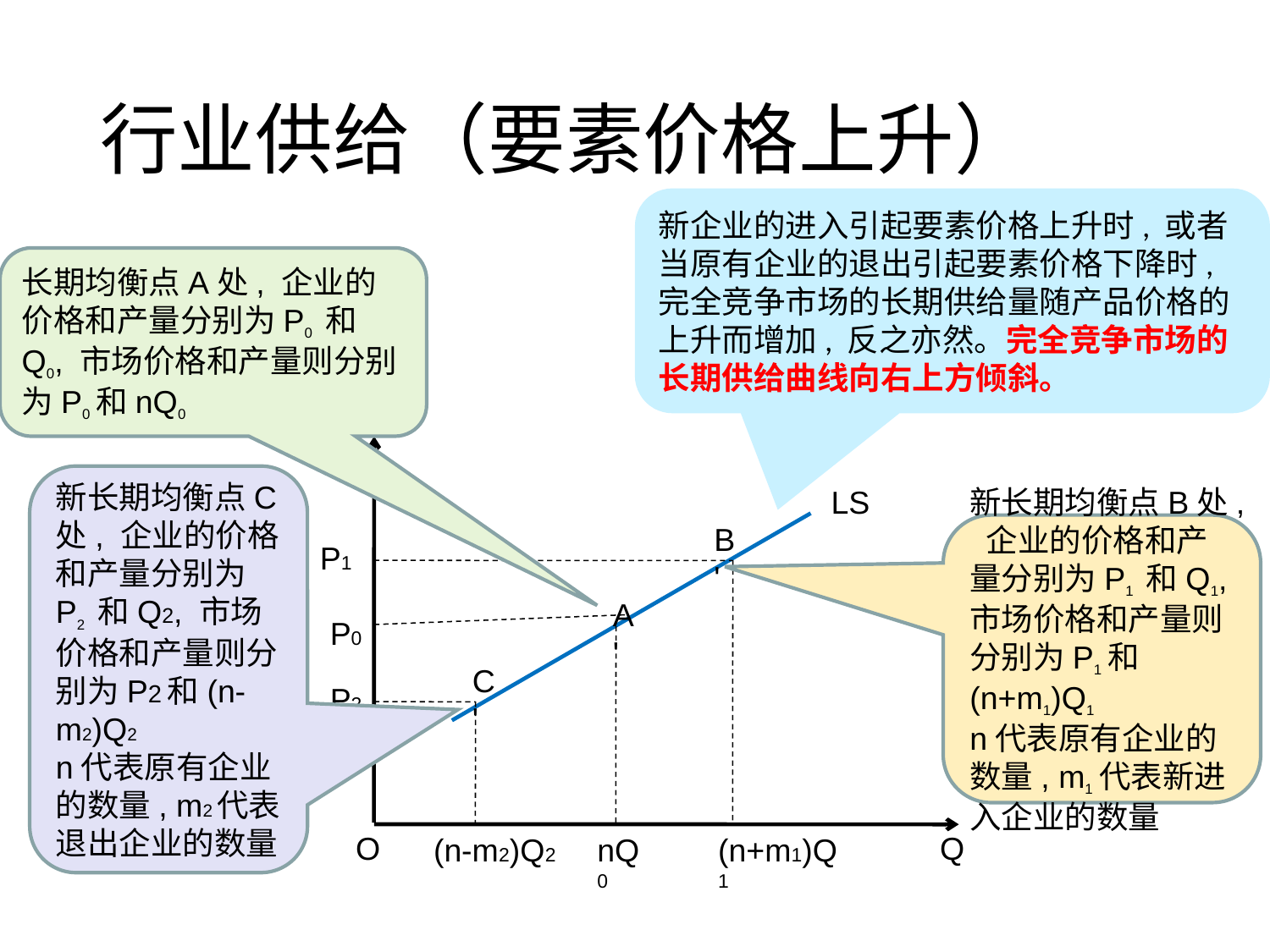

# 行业供给（要素价格上升）
新企业的进入引起要素价格上升时, 或者当原有企业的退出引起要素价格下降时, 完全竞争市场的长期供给量随产品价格的上升而增加, 反之亦然。完全竞争市场的长期供给曲线向右上方倾斜。
长期均衡点A处, 企业的价格和产量分别为P0 和Q0, 市场价格和产量则分别为P0和nQ0

P
新长期均衡点C处, 企业的价格和产量分别为P2 和Q2, 市场价格和产量则分别为P2和(n-m2)Q2
n代表原有企业的数量, m2代表退出企业的数量
LS

B'
新长期均衡点B处, 企业的价格和产量分别为P1 和Q1, 市场价格和产量则分别为P1和(n+m1)Q1
n代表原有企业的数量, m1代表新进入企业的数量
P1

A'
P0

C'
P2

O
Q
(n-m2)Q2
nQ0
(n+m1)Q1